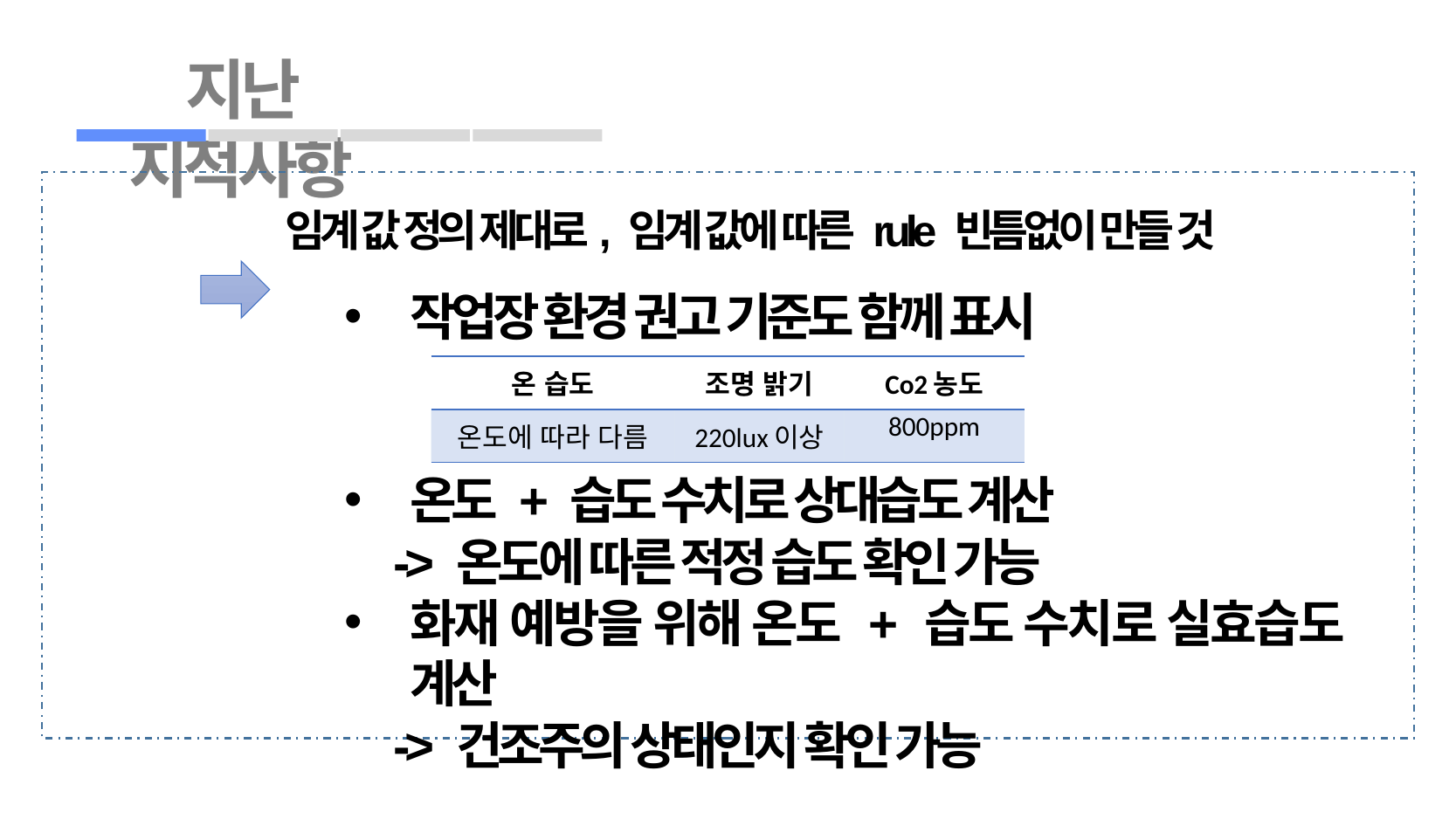

지난 지적사항

임계 값 정의 제대로, 임계 값에 따른 rule 빈틈없이 만들 것

작업장 환경 권고 기준도 함께 표시

온도 + 습도 수치로 상대습도 계산
     -> 온도에 따른 적정 습도 확인 가능
화재 예방을 위해 온도 + 습도 수치로 실효습도 계산
     -> 건조주의 상태인지 확인 가능

| 온 습도 | 조명 밝기 | Co2농도 |
| --- | --- | --- |
| 온도에 따라 다름 | 220lux이상 | 800ppm |